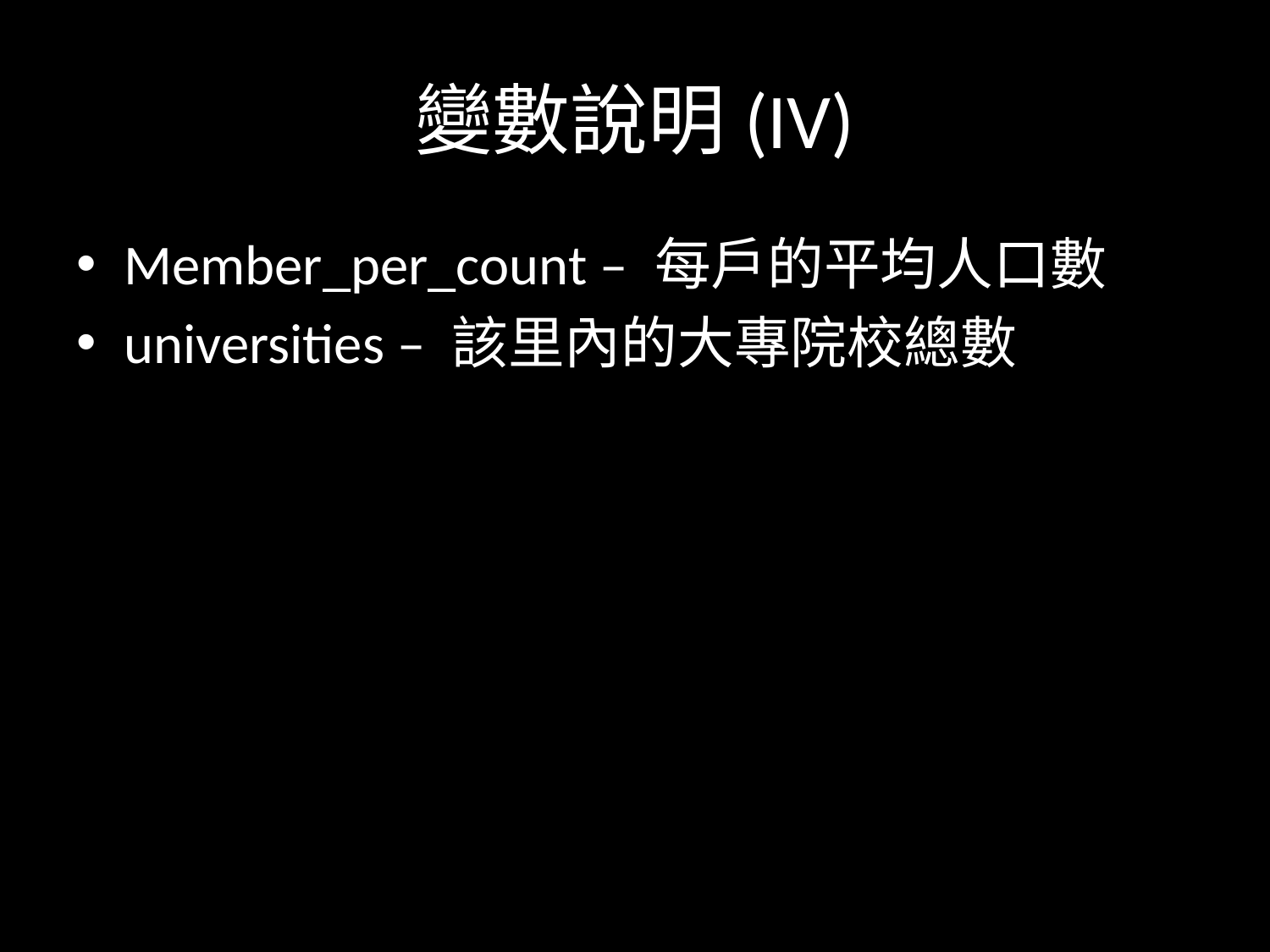

# 變數說明(IV)
Member_per_count – 每戶的平均人口數
universities – 該里內的大專院校總數